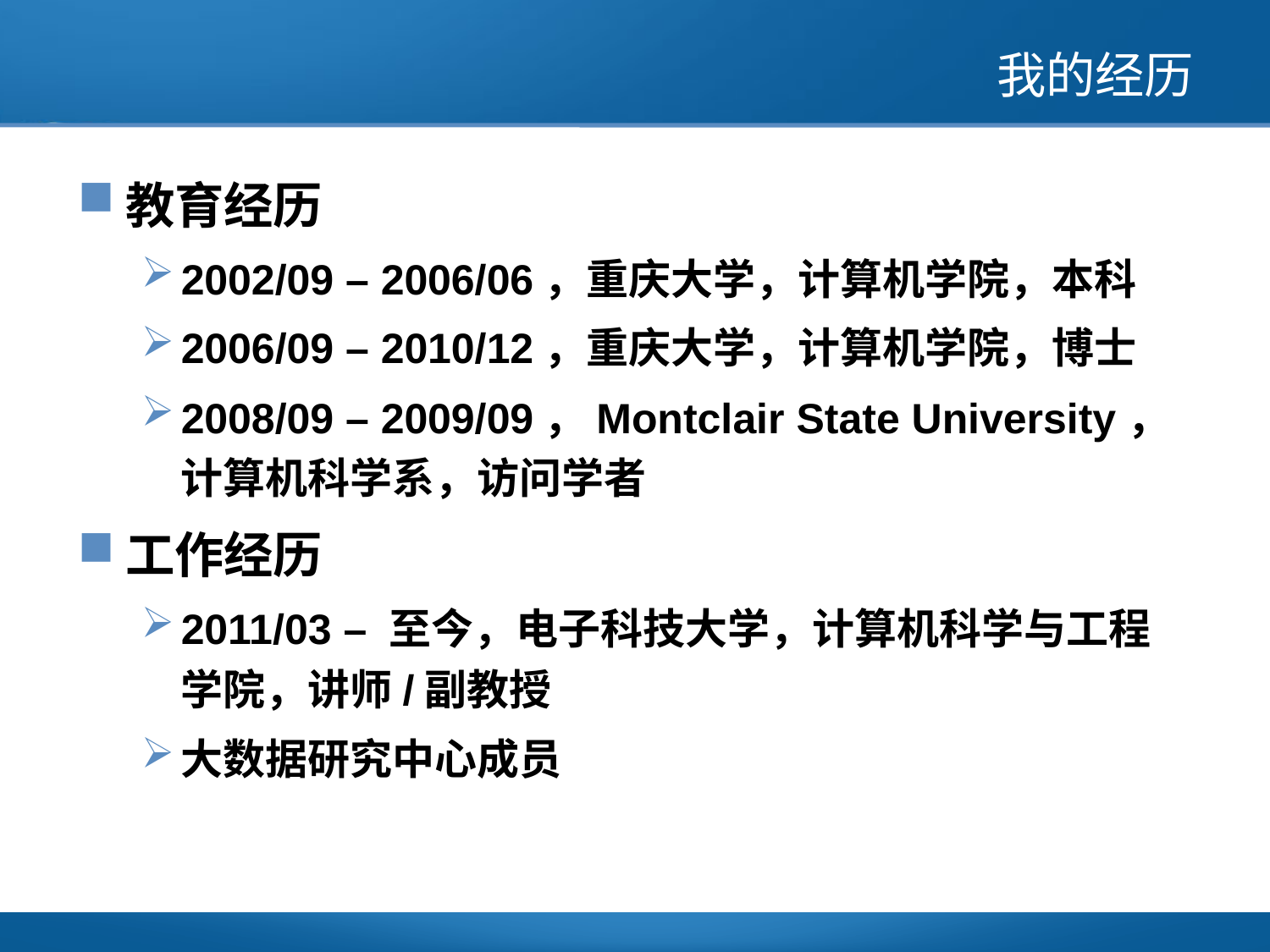

# 我的经历
教育经历
2002/09 – 2006/06，重庆大学，计算机学院，本科
2006/09 – 2010/12，重庆大学，计算机学院，博士
2008/09 – 2009/09，Montclair State University， 计算机科学系，访问学者
工作经历
2011/03 – 至今，电子科技大学，计算机科学与工程学院，讲师/副教授
大数据研究中心成员